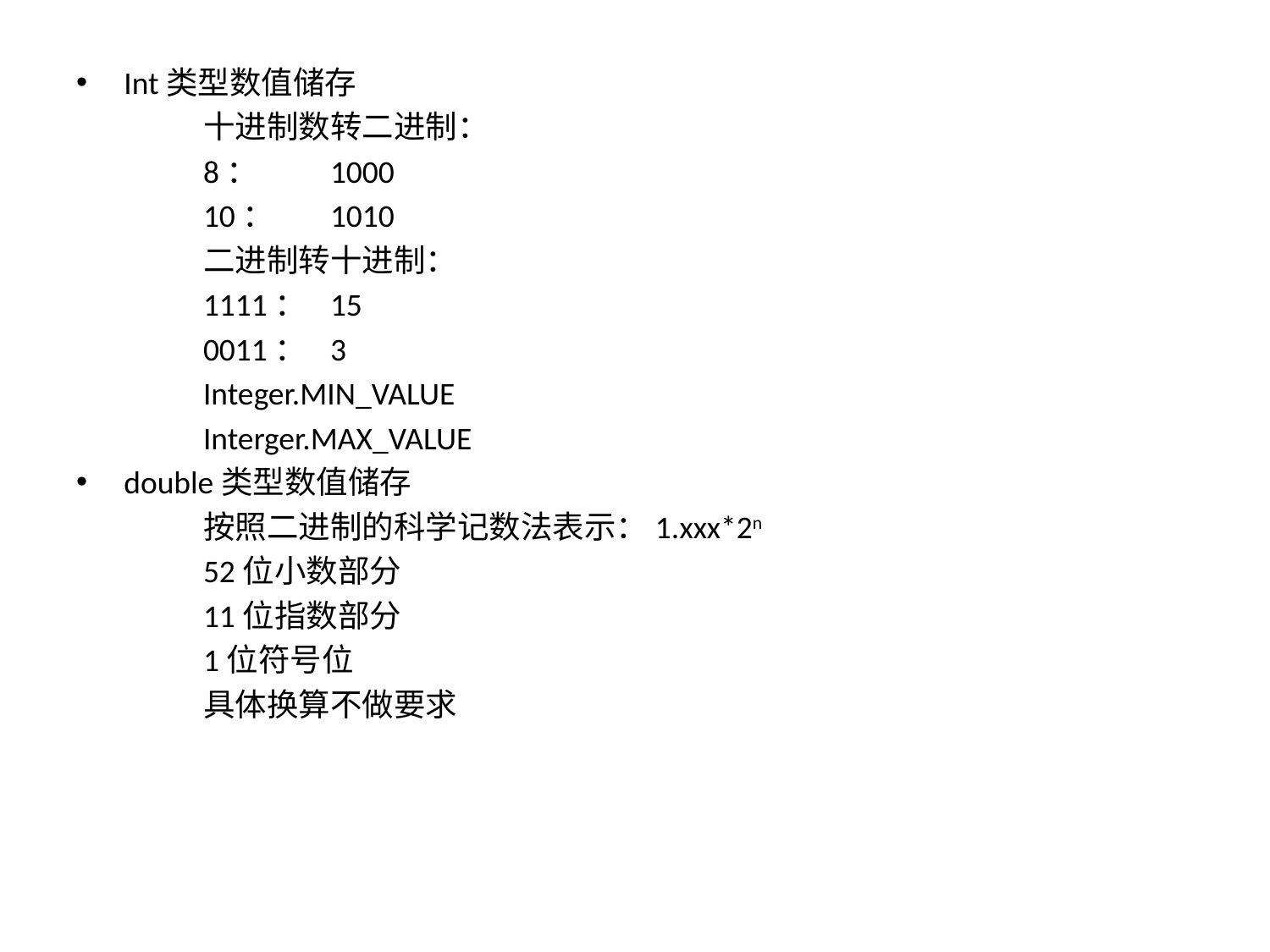

Int类型数值储存
	十进制数转二进制：
	8：	1000
	10：	1010
	二进制转十进制：
	1111：	15
	0011：	3
	Integer.MIN_VALUE
	Interger.MAX_VALUE
double类型数值储存
	按照二进制的科学记数法表示：1.xxx*2n
	52位小数部分
	11位指数部分
	1位符号位
	具体换算不做要求